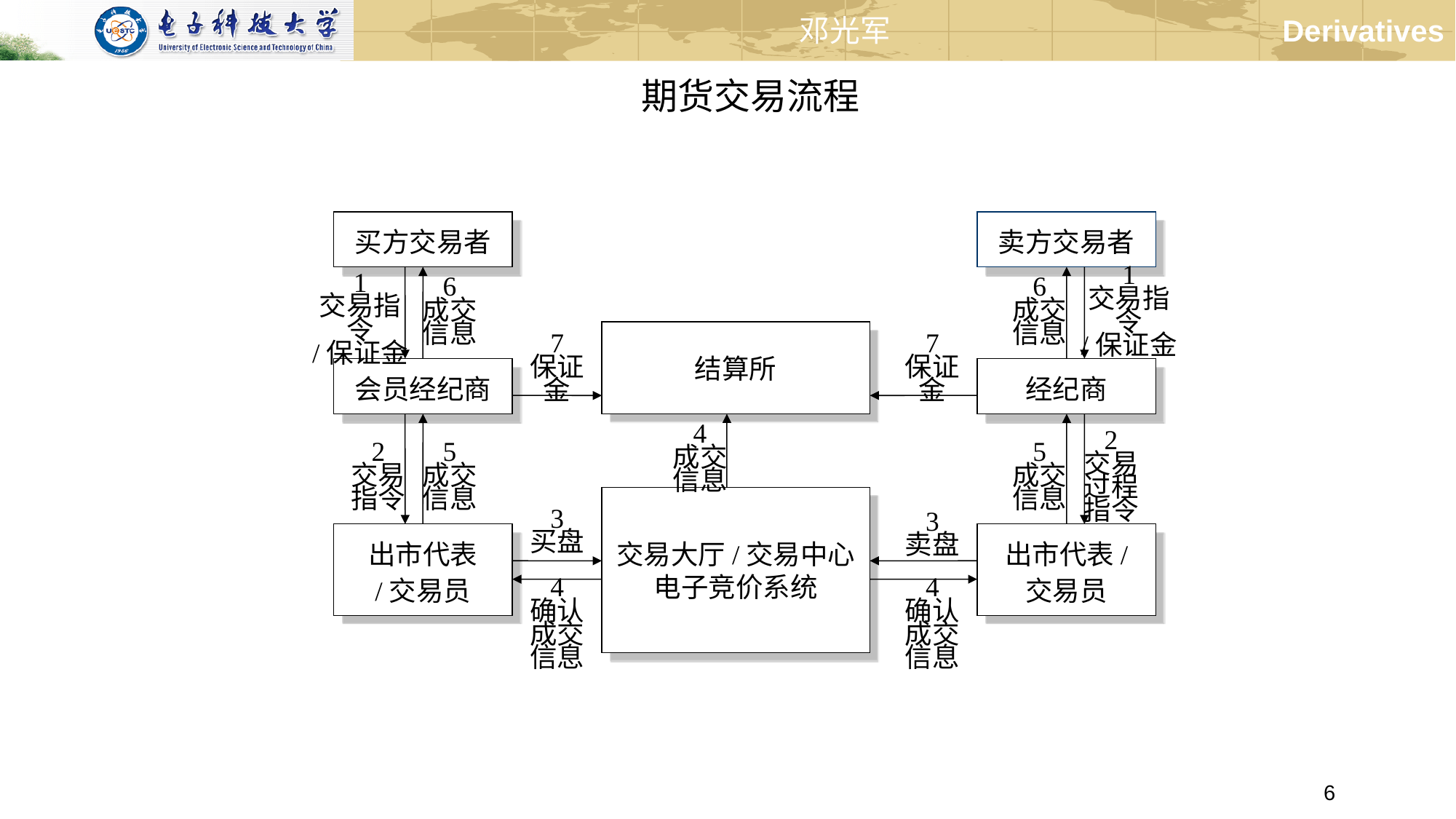

期货交易流程
买方交易者
卖方交易者

6
成交
信息

6
成交
信息

1
交易指令
/保证金

1
交易指令
/保证金
结算所
7
保证金
7
保证金
会员经纪商
经纪商

4
成交
信息

2
交易
指令
5
成交
信息
5
成交
信息
2
交易过程
指令
3
买盘
交易大厅/交易中心
电子竞价系统
3
卖盘
出市代表
/交易员
出市代表/
交易员

4
确认成交信息

4
确认成交信息